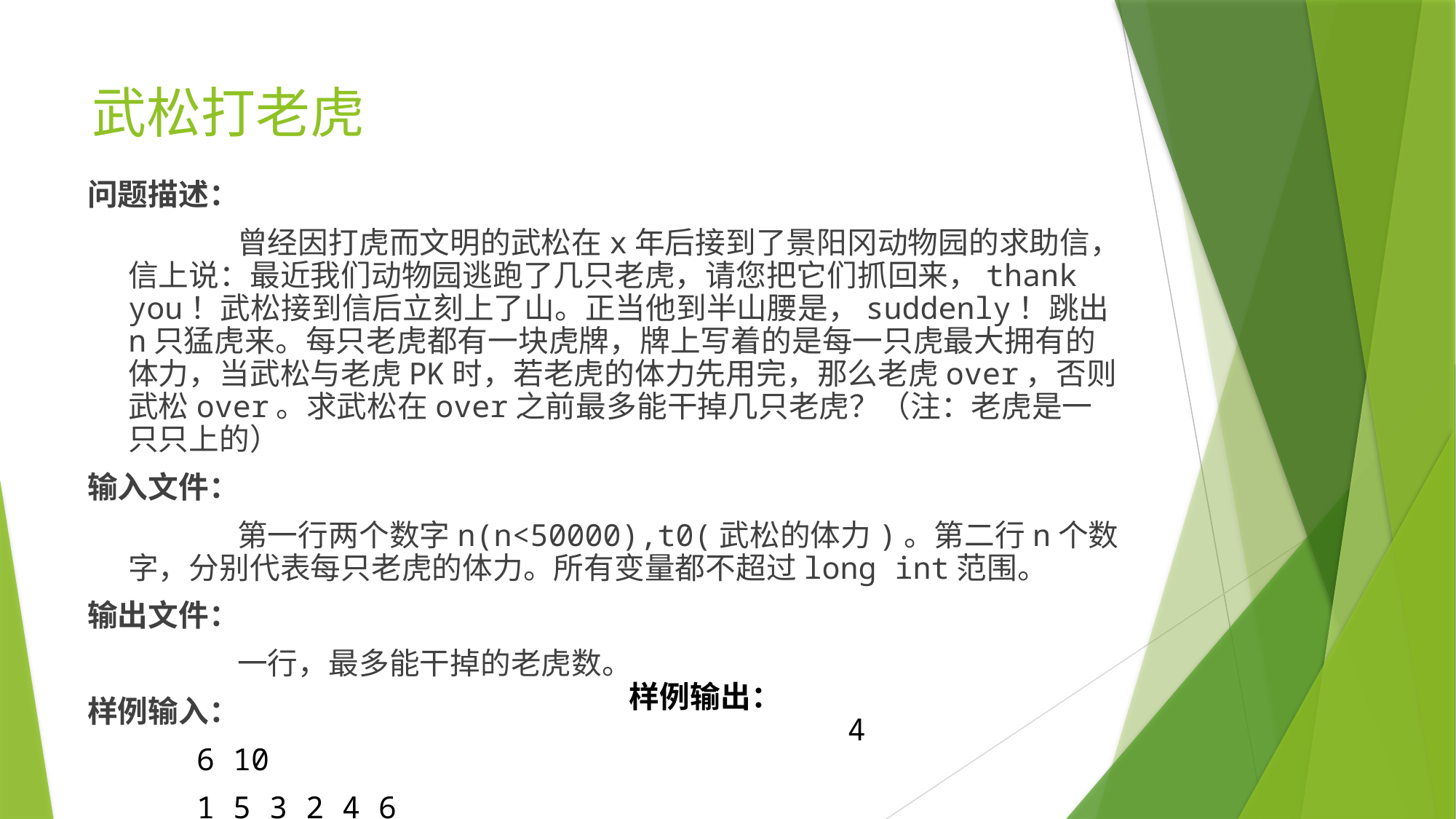

# 武松打老虎
问题描述：
		曾经因打虎而文明的武松在x年后接到了景阳冈动物园的求助信，信上说：最近我们动物园逃跑了几只老虎，请您把它们抓回来，thank you！武松接到信后立刻上了山。正当他到半山腰是，suddenly！跳出n只猛虎来。每只老虎都有一块虎牌，牌上写着的是每一只虎最大拥有的体力，当武松与老虎PK时，若老虎的体力先用完，那么老虎over，否则武松over。求武松在over之前最多能干掉几只老虎？（注：老虎是一只只上的）
输入文件：
		第一行两个数字n(n<50000),t0(武松的体力)。第二行n个数字，分别代表每只老虎的体力。所有变量都不超过long int范围。
输出文件：
		一行，最多能干掉的老虎数。
样例输入：
6 10
1 5 3 2 4 6

样例输出：
		4